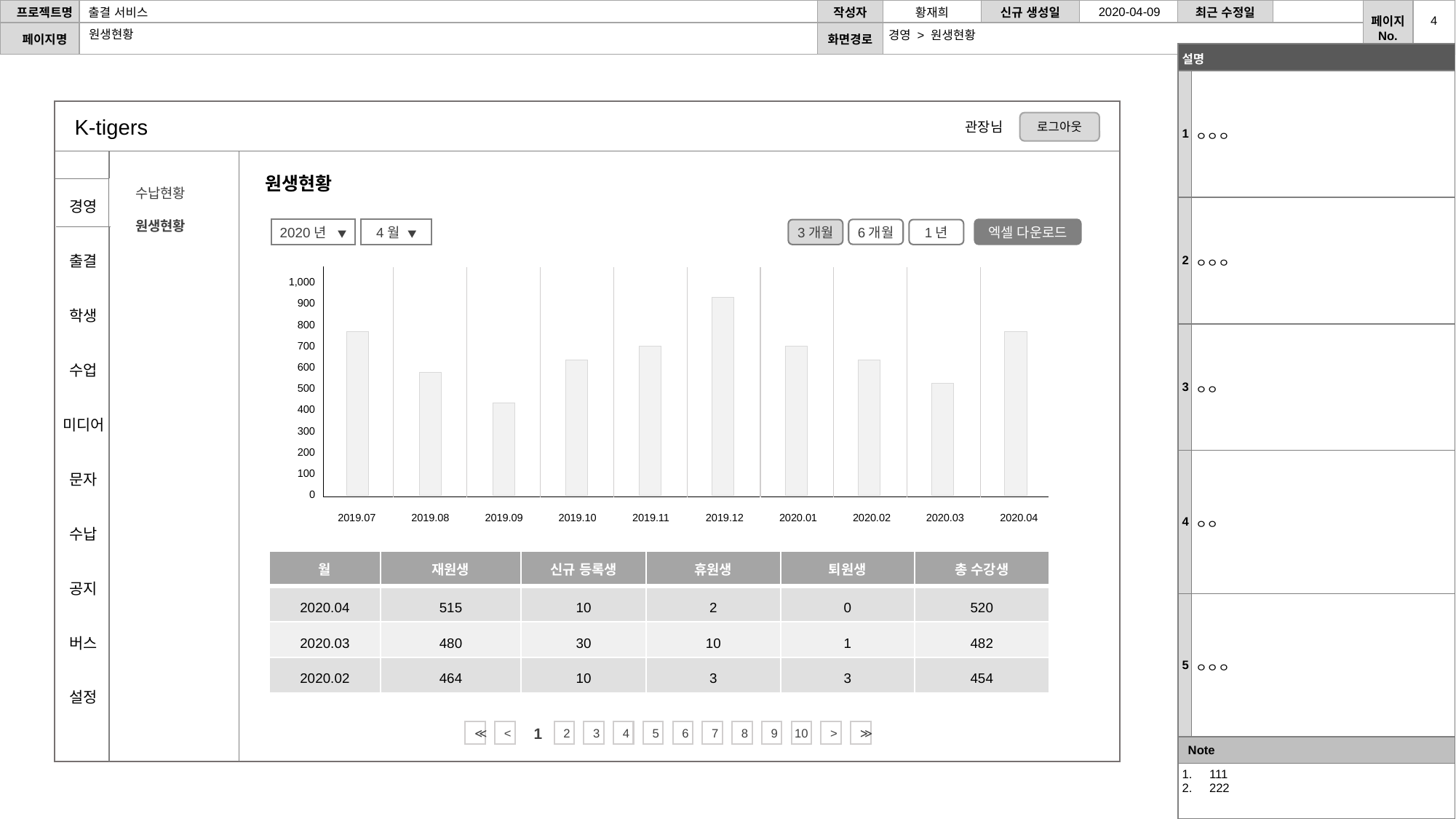

2020-04-09
4
원생현황
경영 > 원생현황
| 설명 |  |
| --- | --- |
| 1 | ㅇㅇㅇ |
| 2 | ㅇㅇㅇ |
| 3 | ㅇㅇ |
| 4 | ㅇㅇ |
| 5 | ㅇㅇㅇ |
| Note |  |
| 111 222 |  |

K-tigers
로그아웃
관장님
원생현황
수납현황

원생현황

경영

출결

학생

수업

미디어

문자

수납

공지

버스

설정

2020년   ▼
4월  ▼
6개월
엑셀 다운로드
3개월
1년
1,000
900
800
700
600
500
400
300
200
100
0

2019.07
2019.08
2019.09
2019.10
2019.11
2019.12
2020.01
2020.02
2020.03
2020.04
| 월 | 재원생 | 신규 등록생 | 휴원생 | 퇴원생 | 총 수강생 |
| --- | --- | --- | --- | --- | --- |
| 2020.04 | 515 | 10 | 2 | 0 | 520 |
| 2020.03 | 480 | 30 | 10 | 1 | 482 |
| 2020.02 | 464 | 10 | 3 | 3 | 454 |
≪
<
1
2
3
4
5
6
7
8
9
10
>
≫